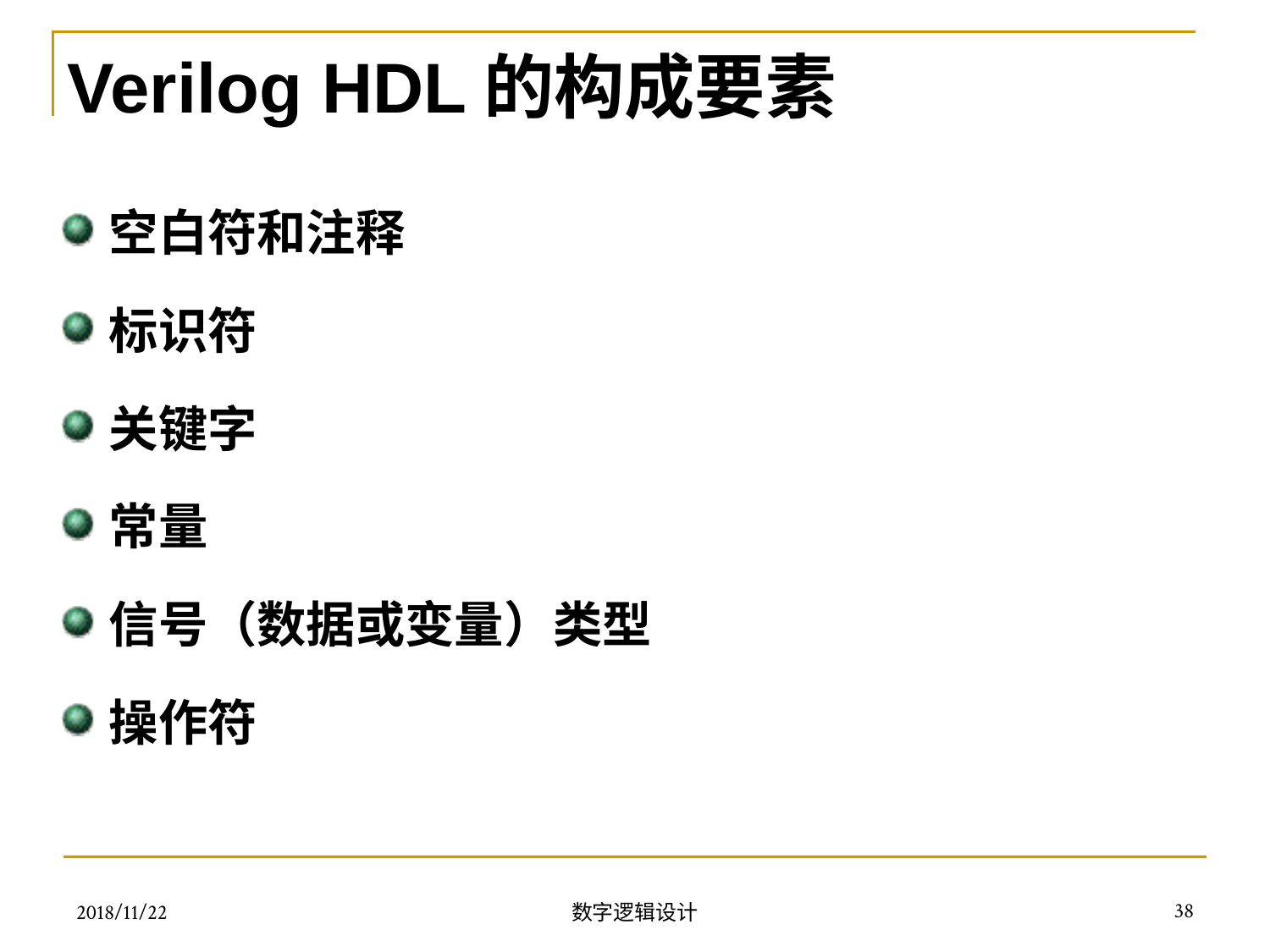

Verilog HDL的构成要素
空白符和注释
标识符
关键字
常量
信号（数据或变量）类型
操作符
2018/11/22
38
数字逻辑设计